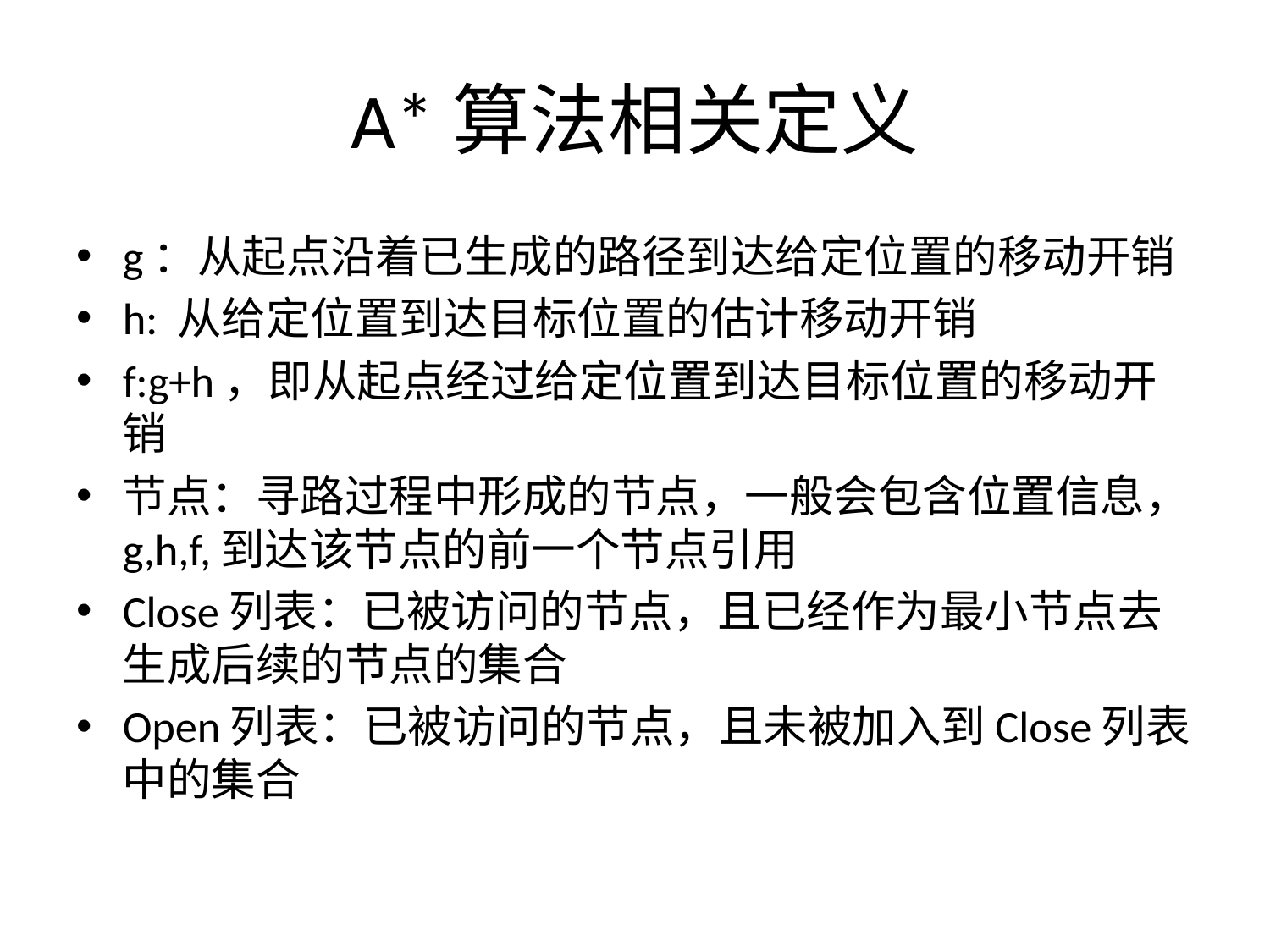

# A*算法相关定义
g：从起点沿着已生成的路径到达给定位置的移动开销
h: 从给定位置到达目标位置的估计移动开销
f:g+h，即从起点经过给定位置到达目标位置的移动开销
节点：寻路过程中形成的节点，一般会包含位置信息，g,h,f,到达该节点的前一个节点引用
Close列表：已被访问的节点，且已经作为最小节点去生成后续的节点的集合
Open列表：已被访问的节点，且未被加入到Close列表中的集合